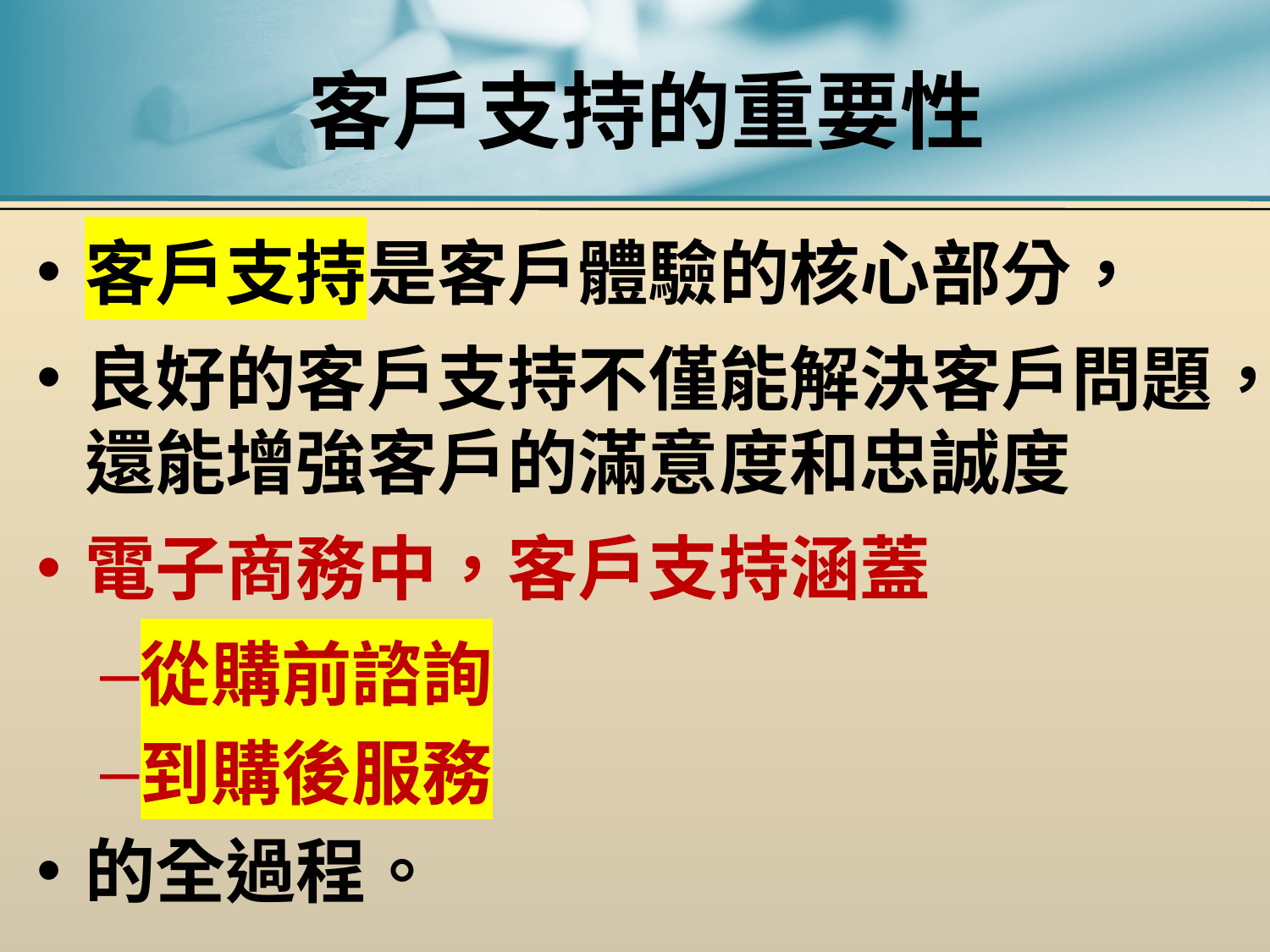

# 客戶支持的重要性
客戶支持是客戶體驗的核心部分，
良好的客戶支持不僅能解決客戶問題，還能增強客戶的滿意度和忠誠度
電子商務中，客戶支持涵蓋
從購前諮詢
到購後服務
的全過程。